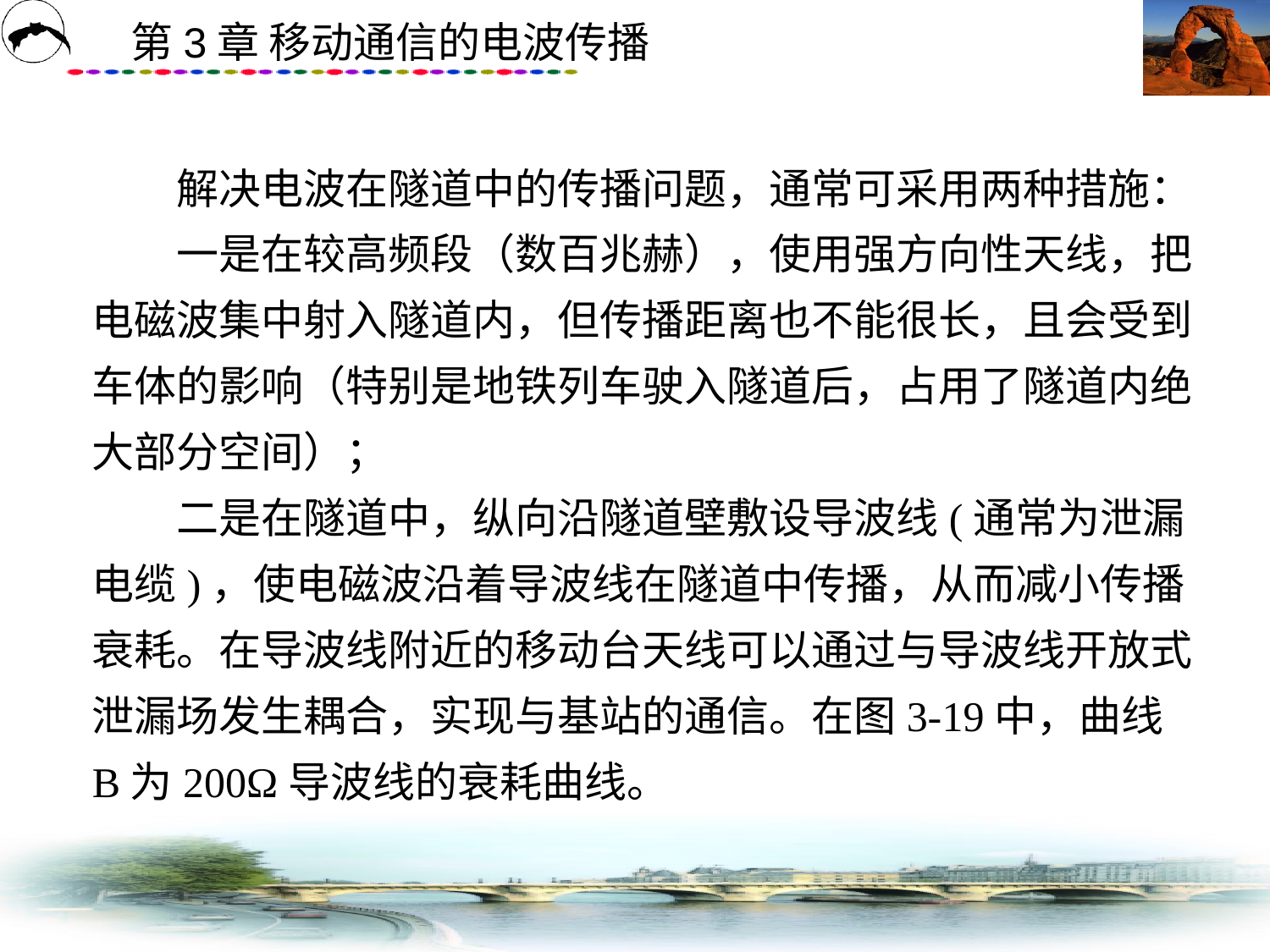

# 解决电波在隧道中的传播问题，通常可采用两种措施： 　　一是在较高频段（数百兆赫），使用强方向性天线，把电磁波集中射入隧道内，但传播距离也不能很长，且会受到车体的影响（特别是地铁列车驶入隧道后，占用了隧道内绝大部分空间）； 　　二是在隧道中，纵向沿隧道壁敷设导波线(通常为泄漏电缆)，使电磁波沿着导波线在隧道中传播，从而减小传播衰耗。在导波线附近的移动台天线可以通过与导波线开放式泄漏场发生耦合，实现与基站的通信。在图3-19中，曲线B为200Ω导波线的衰耗曲线。